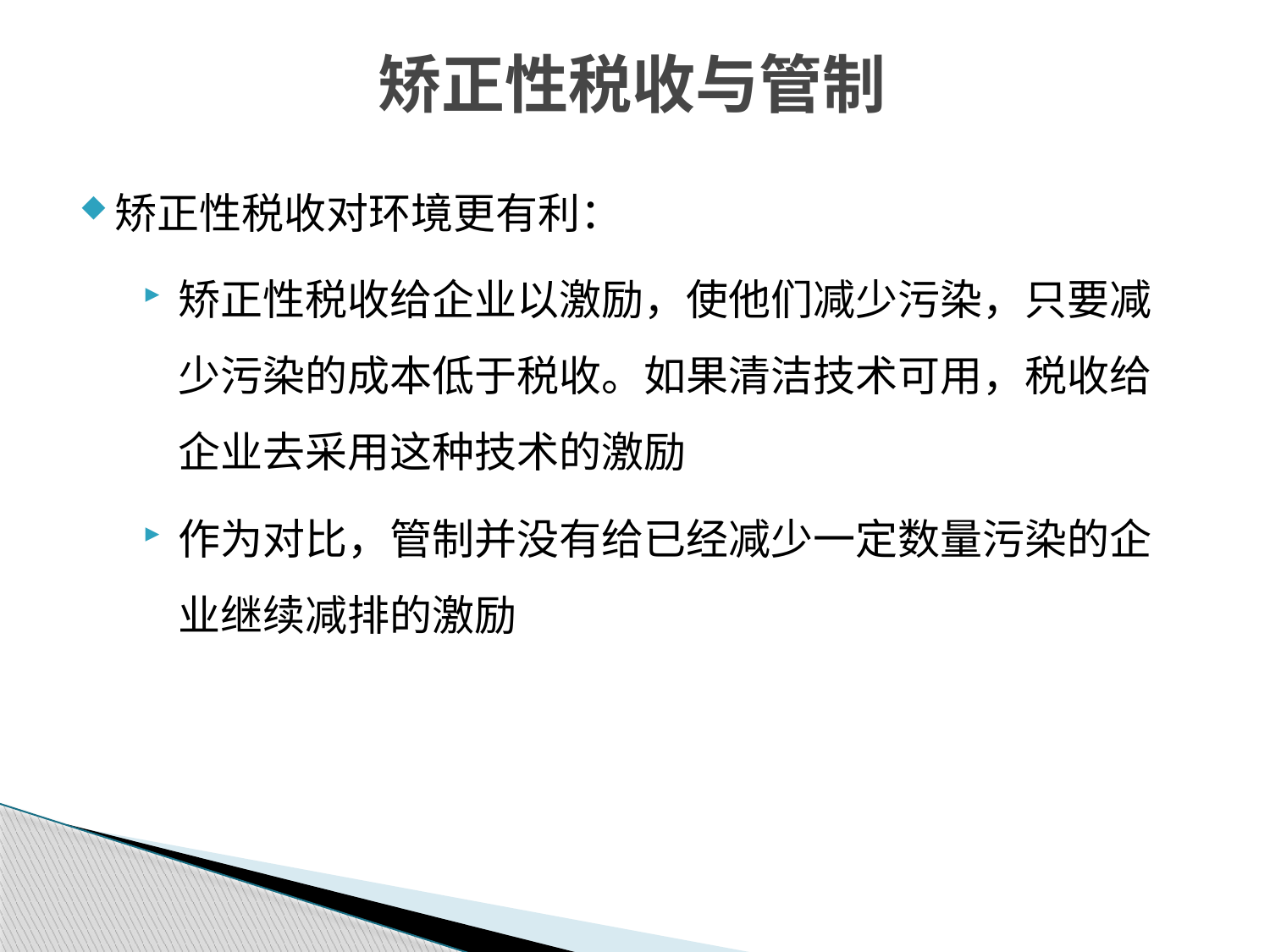

矫正性税收与管制
矫正性税收对环境更有利：
矫正性税收给企业以激励，使他们减少污染，只要减少污染的成本低于税收。如果清洁技术可用，税收给企业去采用这种技术的激励
作为对比，管制并没有给已经减少一定数量污染的企业继续减排的激励